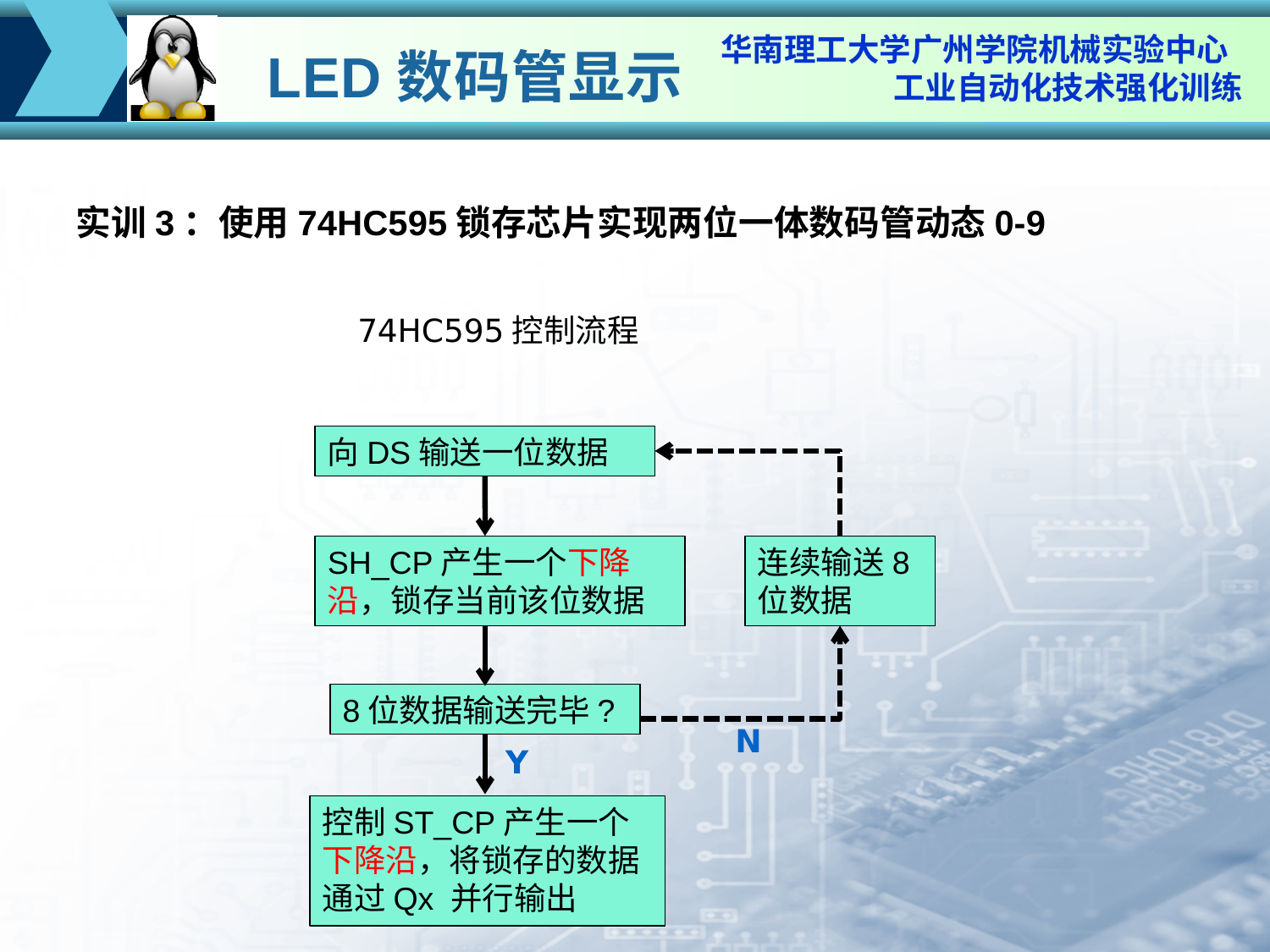

LED数码管显示
实训3：使用74HC595锁存芯片实现两位一体数码管动态0-9
74HC595控制流程
向DS输送一位数据
SH_CP产生一个下降沿，锁存当前该位数据
连续输送8位数据
8位数据输送完毕?
N
Y
控制ST_CP产生一个下降沿，将锁存的数据通过Qx 并行输出